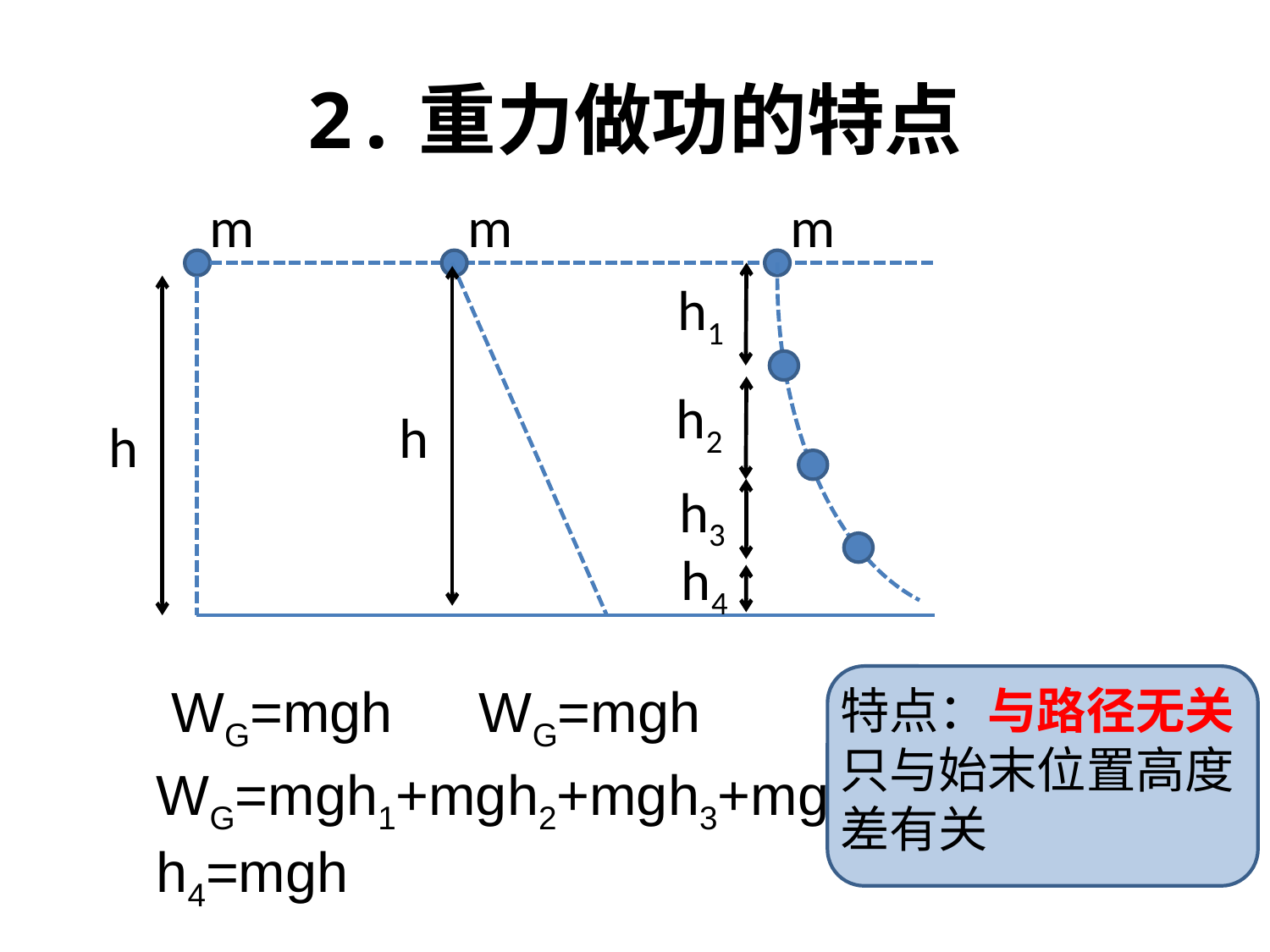

# 2.重力做功的特点

m
m
m

h1

h2
h
h

h3

h4

WG=mgh
WG=mgh
特点：与路径无关
只与始末位置高度差有关
WG=mgh1+mgh2+mgh3+mgh4=mgh